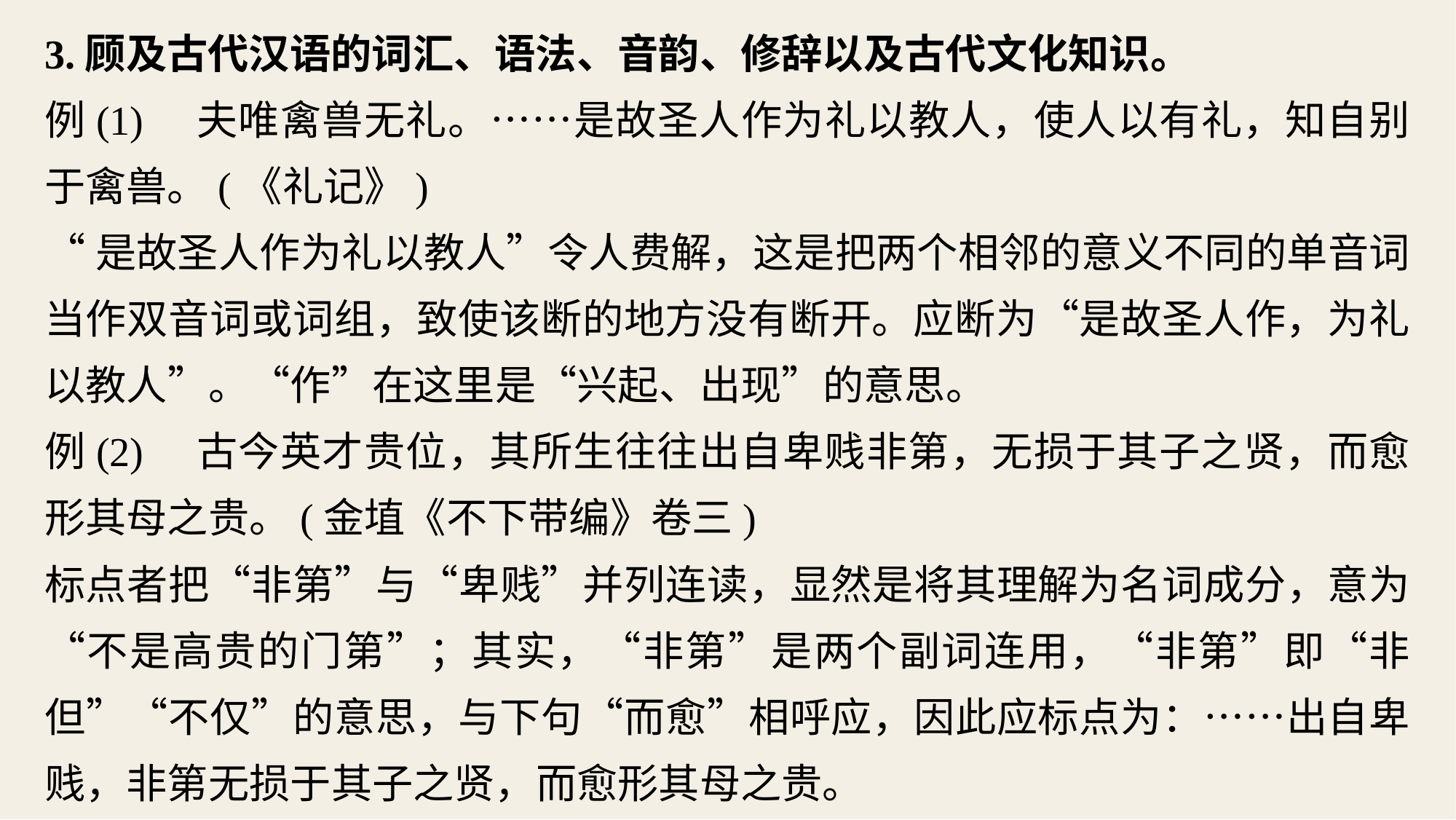

3.顾及古代汉语的词汇、语法、音韵、修辞以及古代文化知识。
例(1)　夫唯禽兽无礼。……是故圣人作为礼以教人，使人以有礼，知自别于禽兽。(《礼记》)
“是故圣人作为礼以教人”令人费解，这是把两个相邻的意义不同的单音词当作双音词或词组，致使该断的地方没有断开。应断为“是故圣人作，为礼以教人”。“作”在这里是“兴起、出现”的意思。
例(2)　古今英才贵位，其所生往往出自卑贱非第，无损于其子之贤，而愈形其母之贵。(金埴《不下带编》卷三)
标点者把“非第”与“卑贱”并列连读，显然是将其理解为名词成分，意为“不是高贵的门第”；其实，“非第”是两个副词连用，“非第”即“非但”“不仅”的意思，与下句“而愈”相呼应，因此应标点为：……出自卑贱，非第无损于其子之贤，而愈形其母之贵。